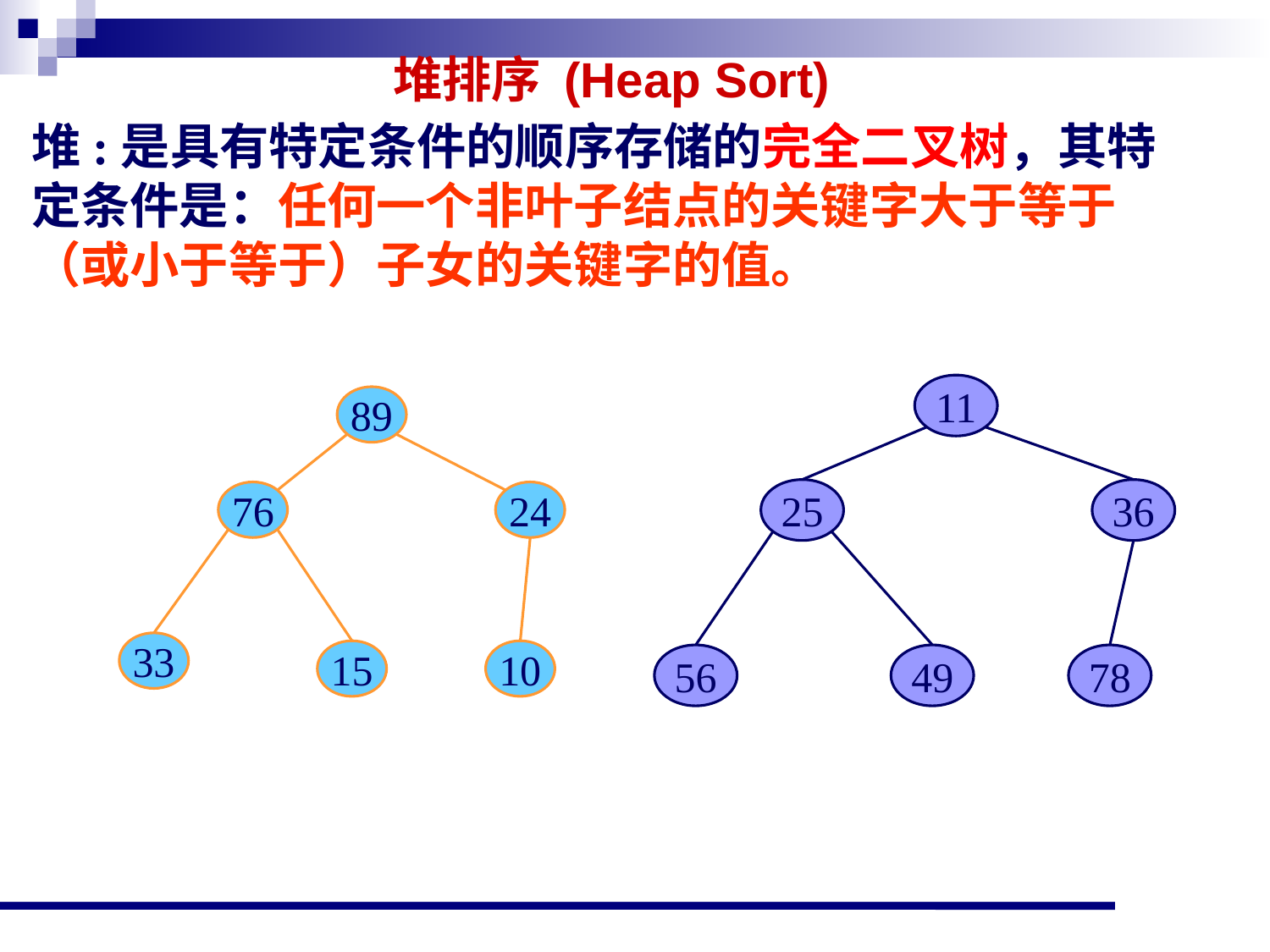

堆排序 (Heap Sort)
堆:是具有特定条件的顺序存储的完全二叉树，其特定条件是：任何一个非叶子结点的关键字大于等于（或小于等于）子女的关键字的值。
11
25
36
56
49
78
89
76
24
33
15
10